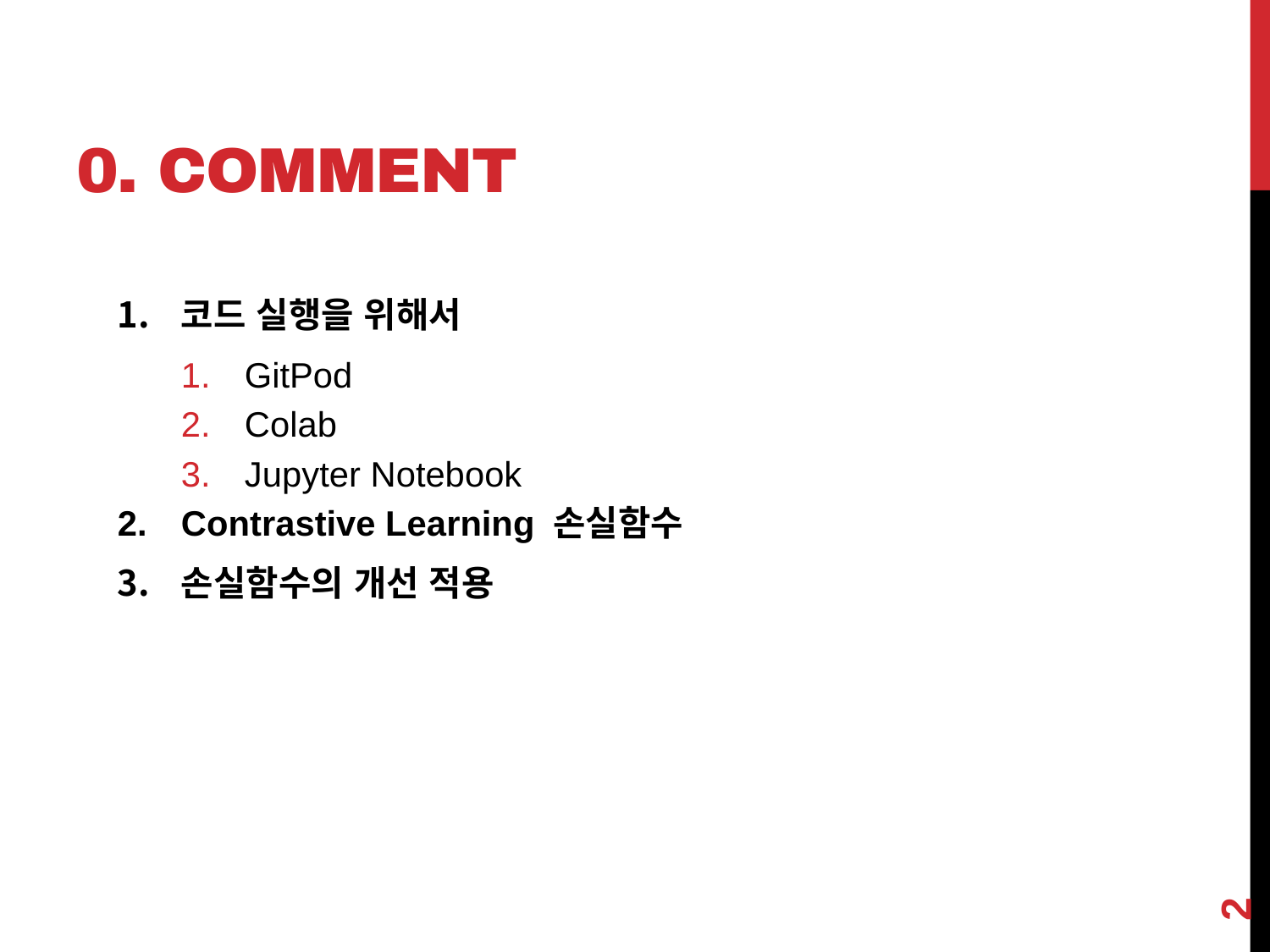

# 0. Comment
코드 실행을 위해서
GitPod
Colab
Jupyter Notebook
Contrastive Learning 손실함수
손실함수의 개선 적용
2